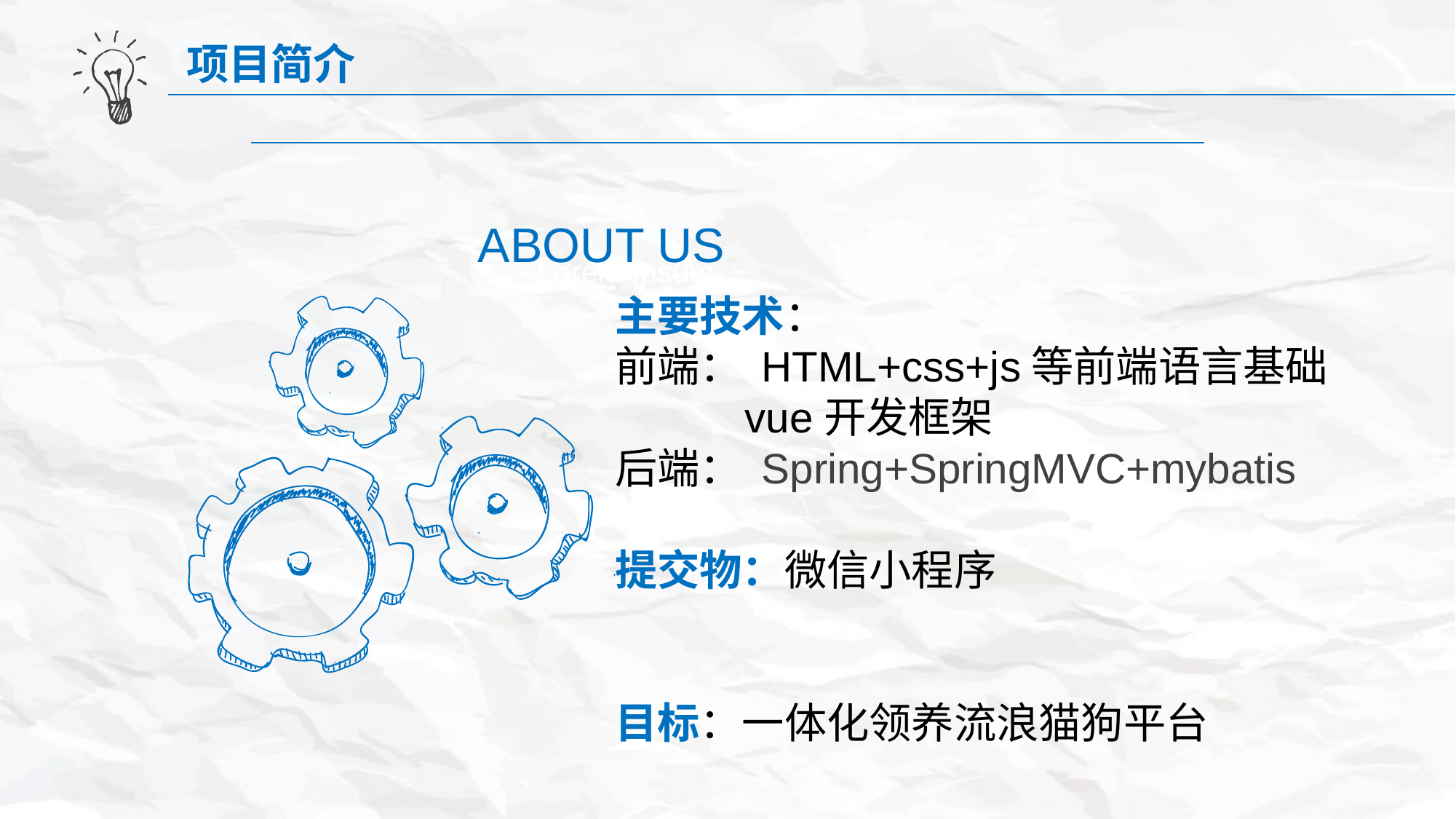

项目简介

主要技术：
前端： HTML+css+js等前端语言基础
           vue开发框架
后端： Spring+SpringMVC+mybatis

提交物：微信小程序
目标：一体化领养流浪猫狗平台
ABOUT US
Lorem Ipsum